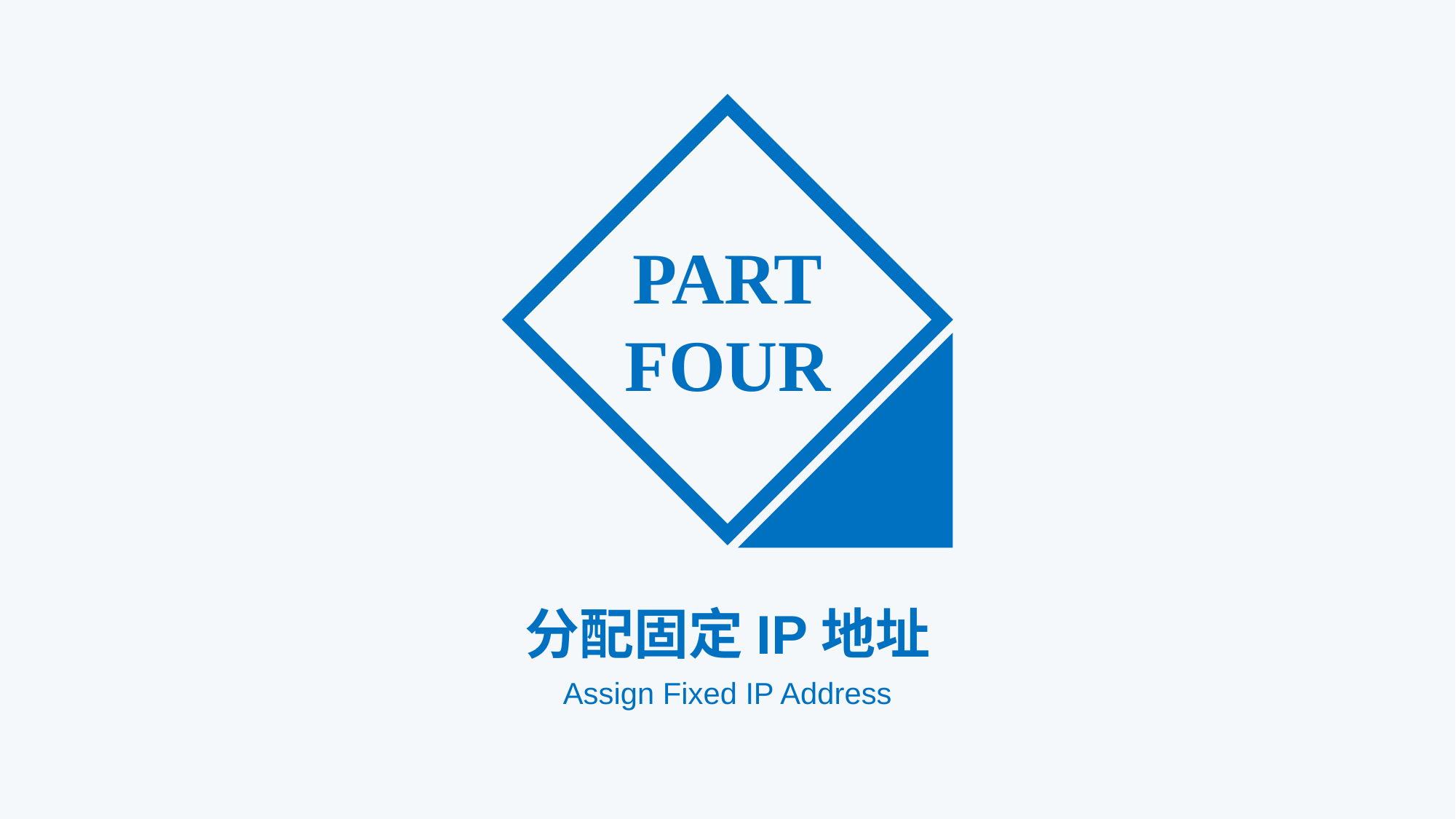

PART
FOUR

分配固定IP地址
Assign Fixed IP Address